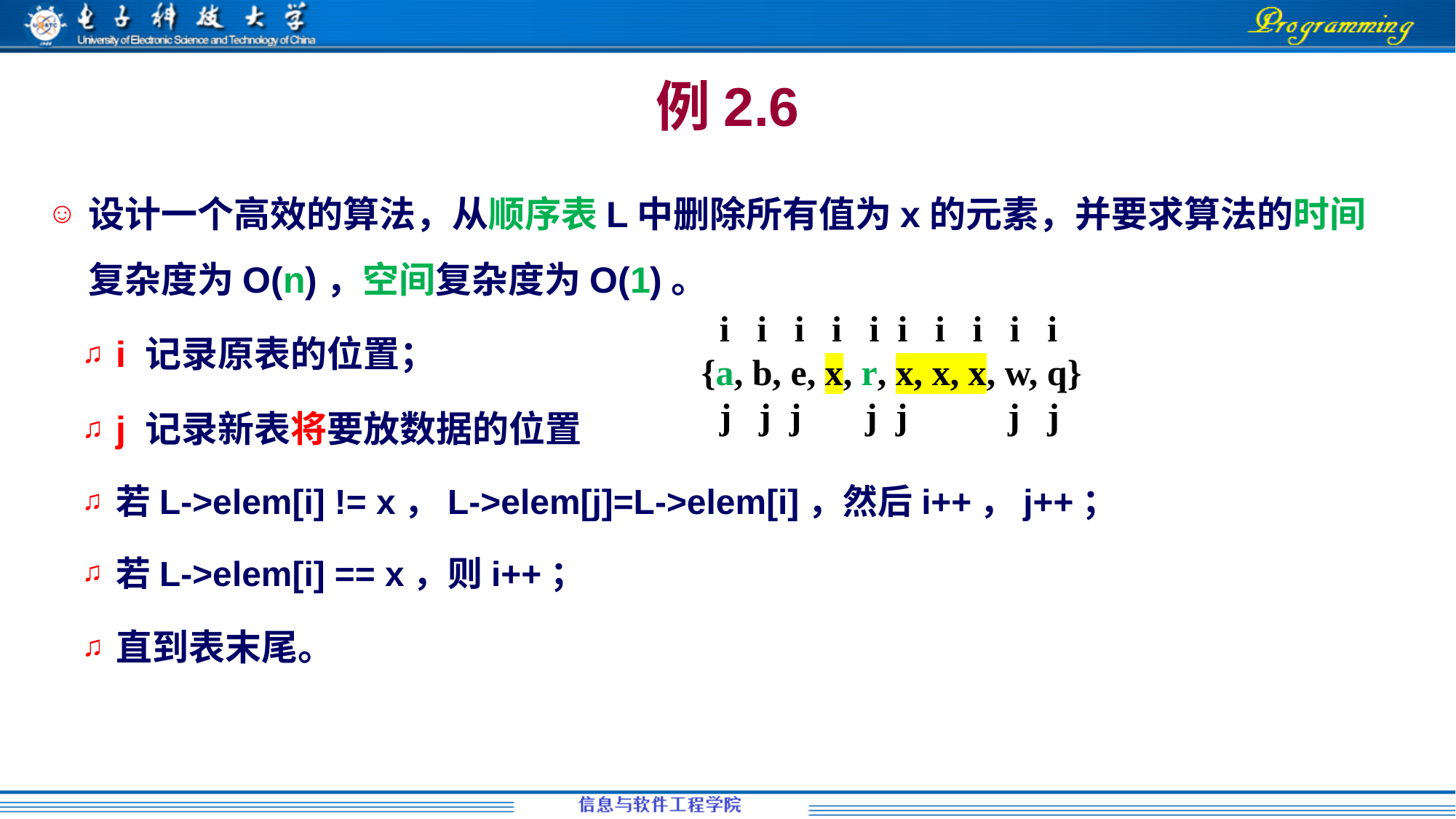

# 例2.6
设计一个高效的算法，从顺序表L中删除所有值为x的元素，并要求算法的时间复杂度为O(n)，空间复杂度为O(1)。
i 记录原表的位置；
j 记录新表将要放数据的位置
若L->elem[i] != x，L->elem[j]=L->elem[i]，然后i++，j++；
若L->elem[i] == x，则i++；
直到表末尾。
  i   i   i   i   i  i   i   i   i   i
{a, b, e, x, r, x, x, x, w, q}
  j   j  j       j  j           j   j